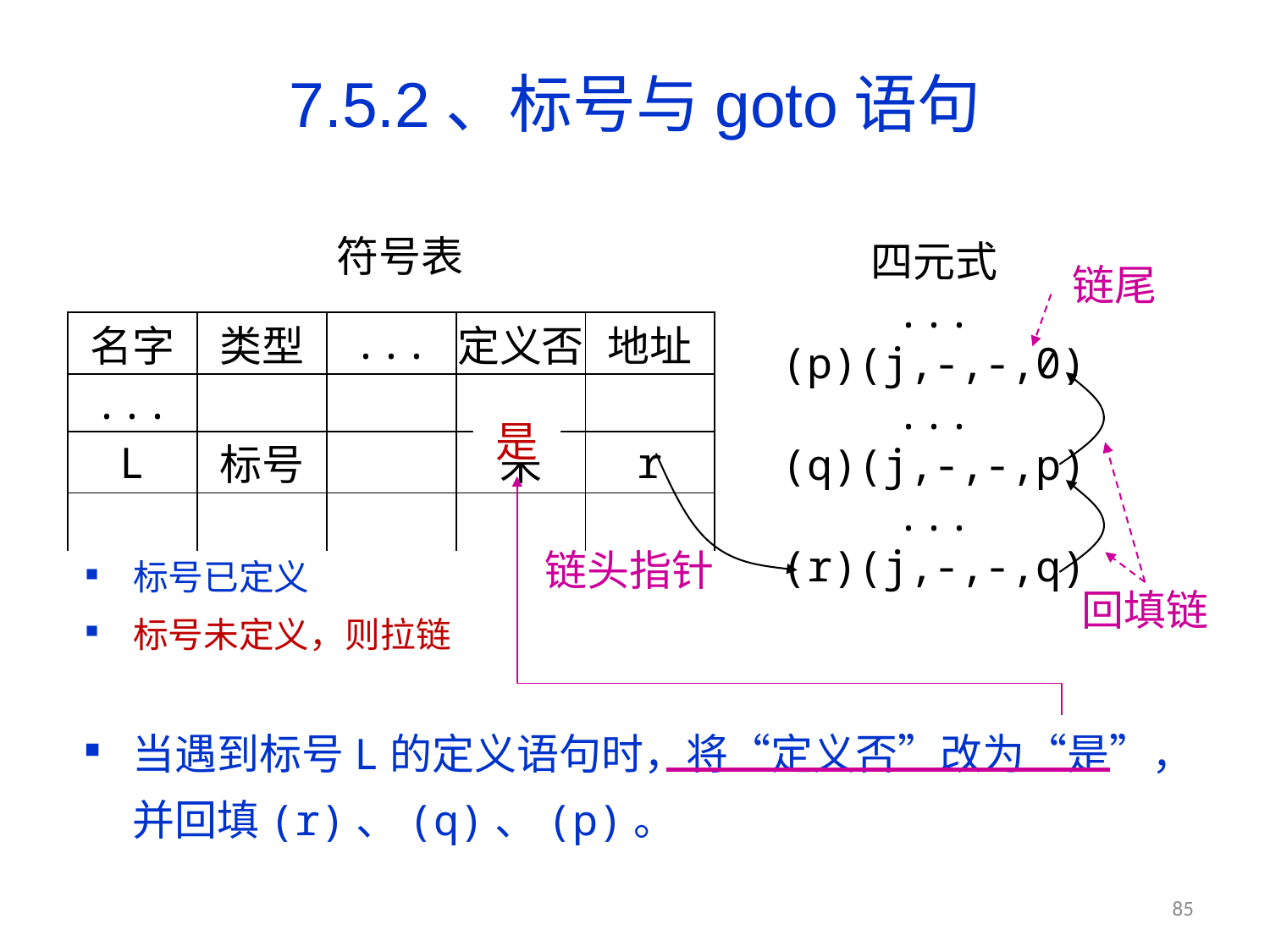

# 7.5.2、标号与goto语句
四元式
...
(p)(j,-,-,0)
...
(q)(j,-,-,p)
...
(r)(j,-,-,q)
符号表

链尾
链头指针
回填链
| 名字 | 类型 | ... | 定义否 | 地址 |
| --- | --- | --- | --- | --- |
| ... |  |  |  |  |
| L | 标号 |  | 未 | r |
|  |  |  |  |  |
是

标号已定义
标号未定义，则拉链
当遇到标号L的定义语句时，将“定义否”改为“是”，并回填(r)、(q)、(p)。
85